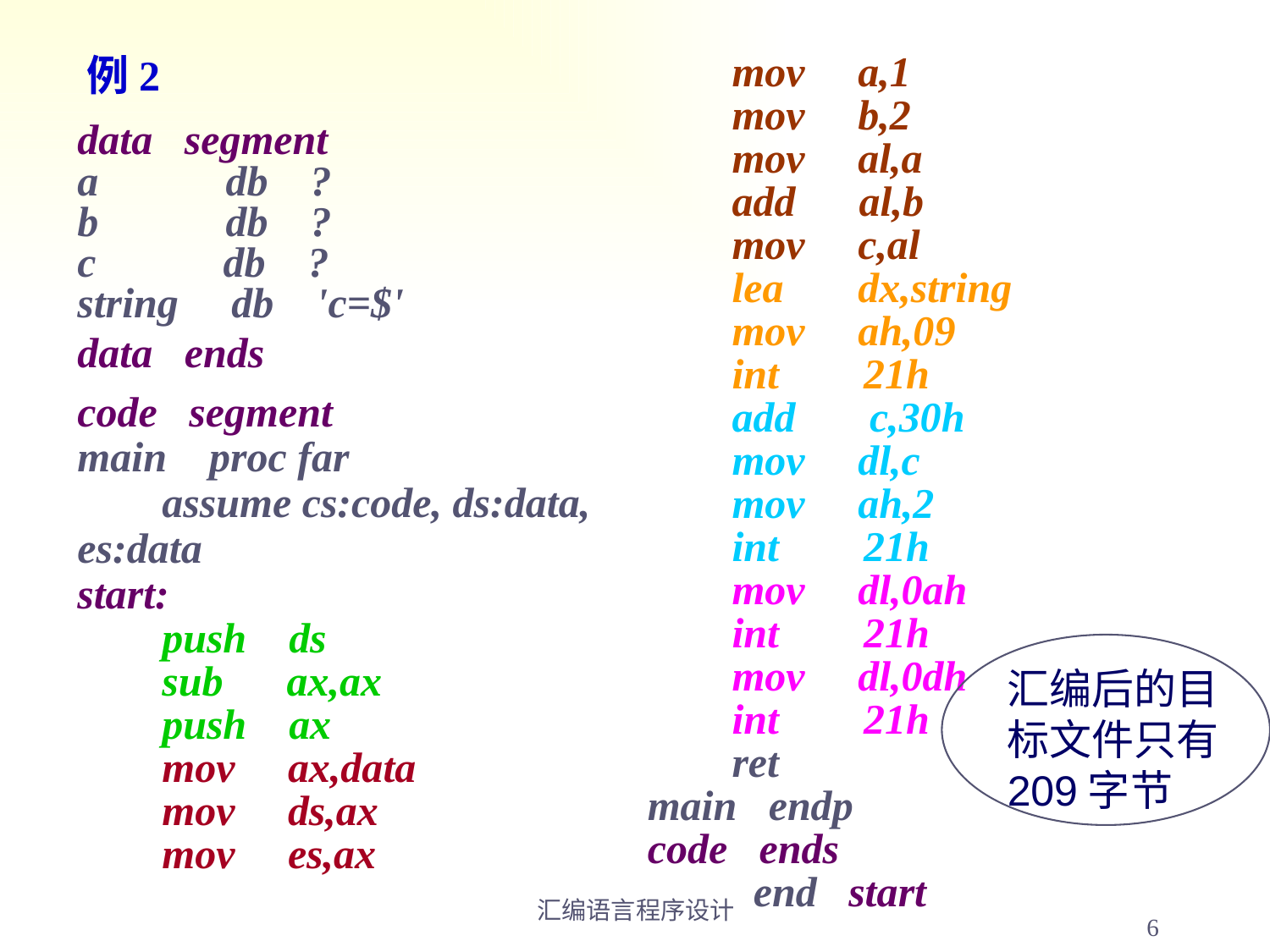

例2
        mov     a,1
        mov     b,2
        mov     al,a
        add      al,b
        mov     c,al
        lea       dx,string
        mov     ah,09
        int        21h
        add       c,30h
        mov     dl,c
        mov     ah,2
        int        21h
        mov     dl,0ah
        int        21h
        mov     dl,0dh
        int        21h
        ret
main   endp
code   ends
          end   start
data   segment
a            db    ?
b            db    ?
c            db    ?
string     db    'c=$'
data   ends
code   segment
main    proc far
        assume cs:code, ds:data, es:data
start:
        push    ds
        sub      ax,ax
        push    ax
        mov     ax,data
        mov     ds,ax
        mov     es,ax

汇编后的目标文件只有209字节
6
汇编语言程序设计